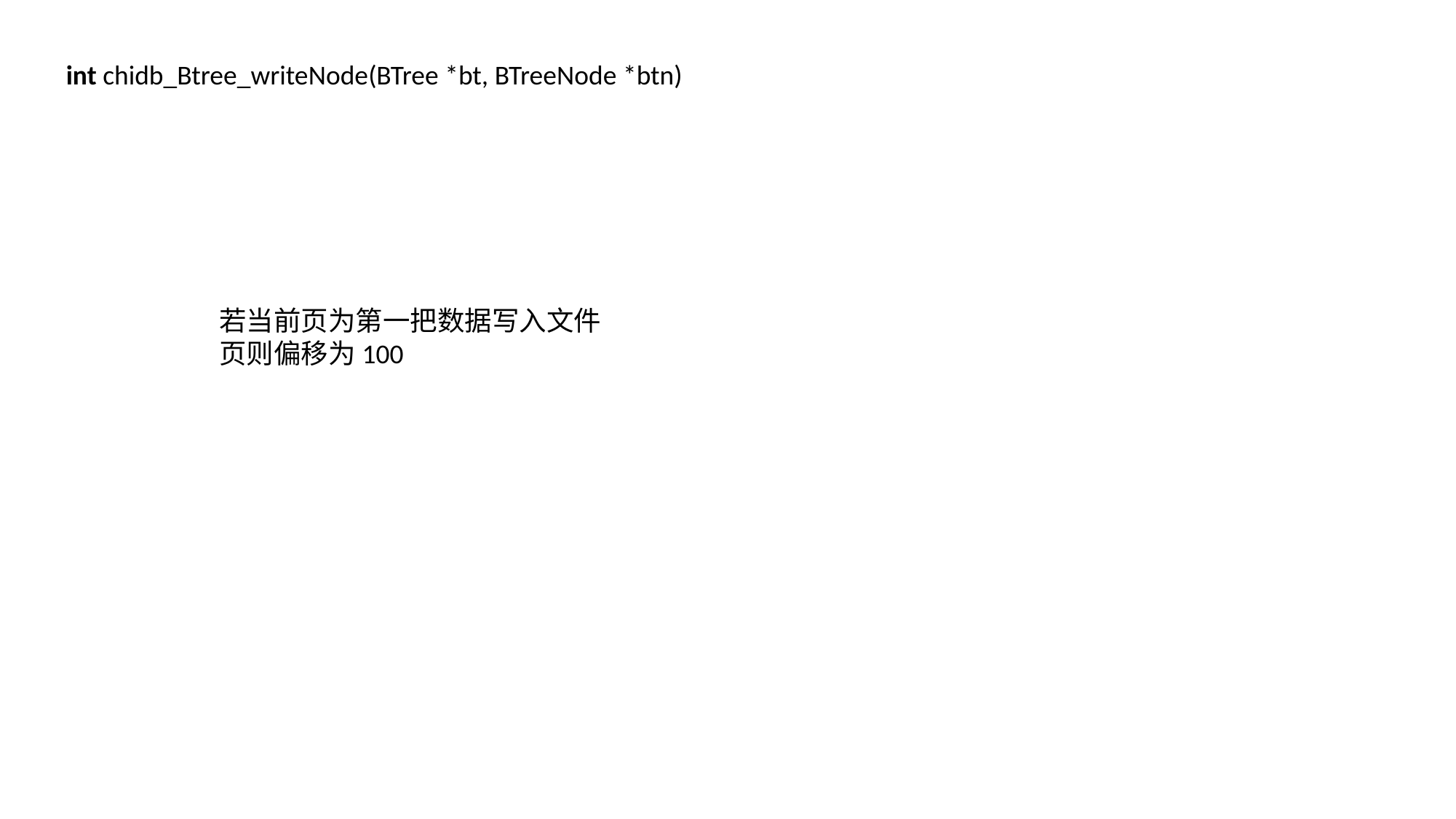

int chidb_Btree_writeNode(BTree *bt, BTreeNode *btn)
若当前页为第一把数据写入文件
页则偏移为100